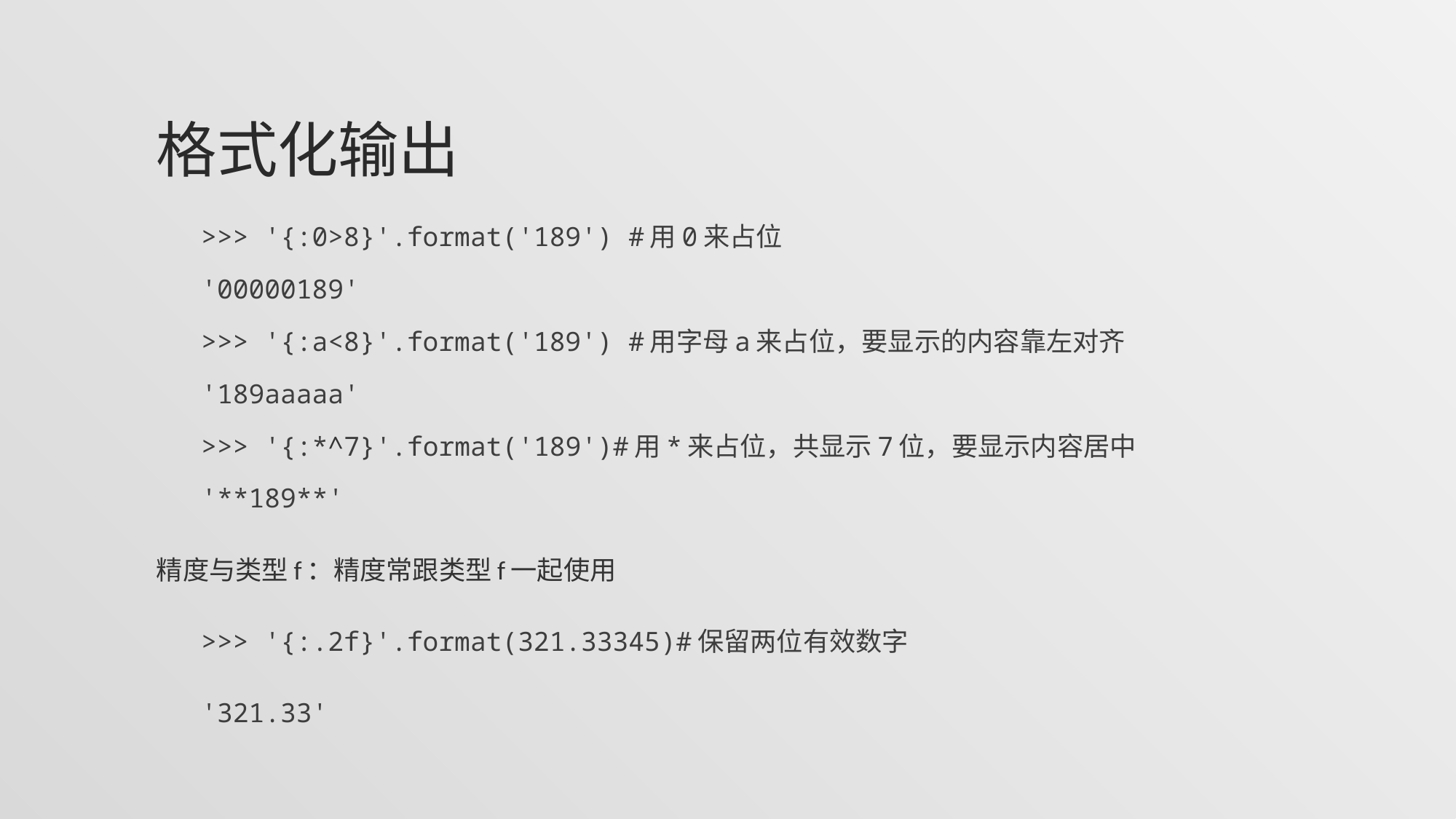

# 格式化输出
>>> '{:0>8}'.format('189') #用0来占位
'00000189'
>>> '{:a<8}'.format('189') #用字母a来占位，要显示的内容靠左对齐
'189aaaaa'
>>> '{:*^7}'.format('189')#用*来占位，共显示7位，要显示内容居中
'**189**'
精度与类型f：精度常跟类型f一起使用
>>> '{:.2f}'.format(321.33345)#保留两位有效数字
'321.33'